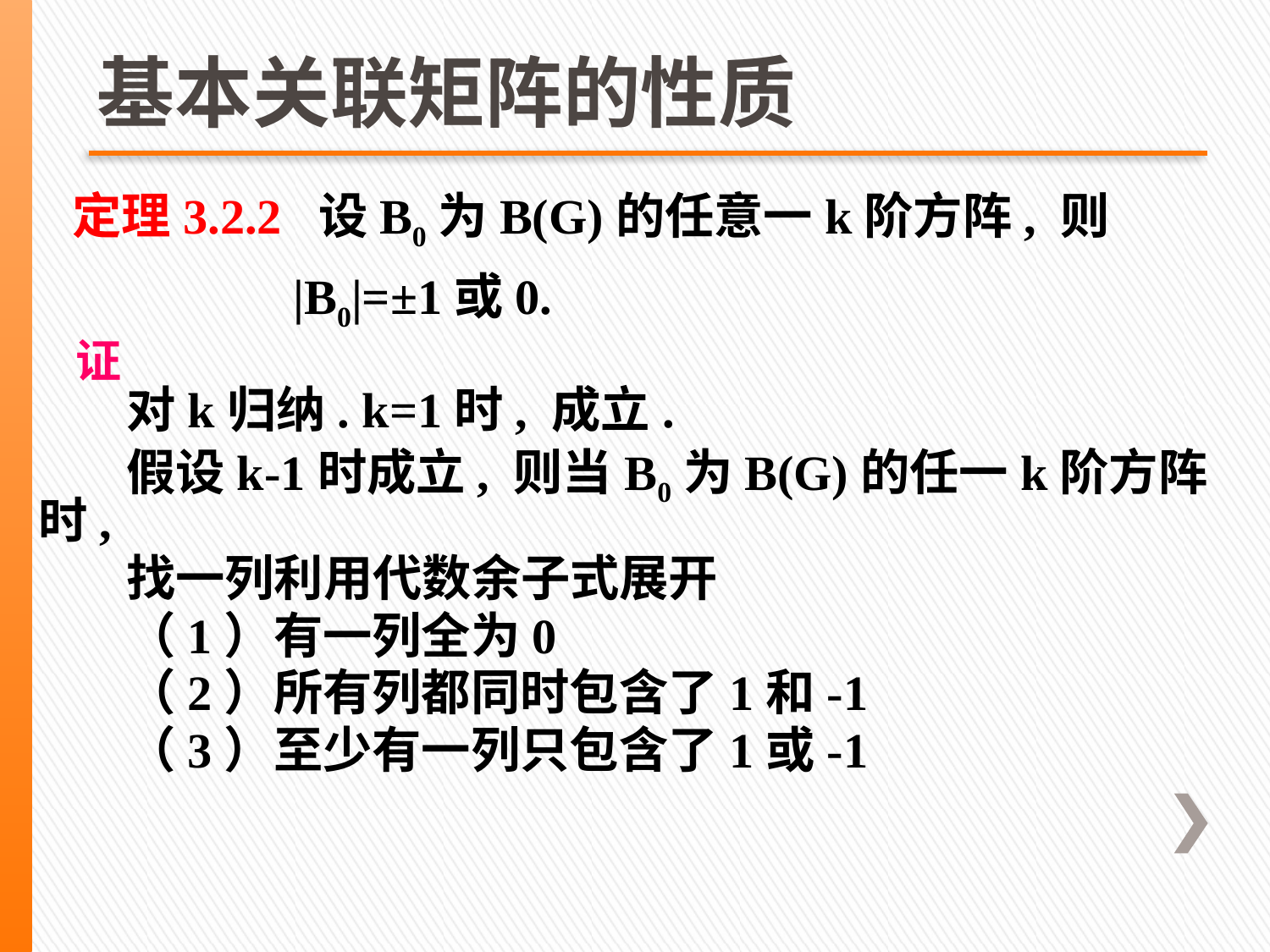

# 基本关联矩阵的性质
定理3.2.2  设B0为B(G)的任意一k阶方阵, 则
                  |B0|=±1或0.
证
对k归纳. k=1时, 成立.
假设k-1时成立, 则当B0为B(G)的任一k阶方阵时,
找一列利用代数余子式展开
（1）有一列全为0
（2）所有列都同时包含了1和-1
（3）至少有一列只包含了1或-1